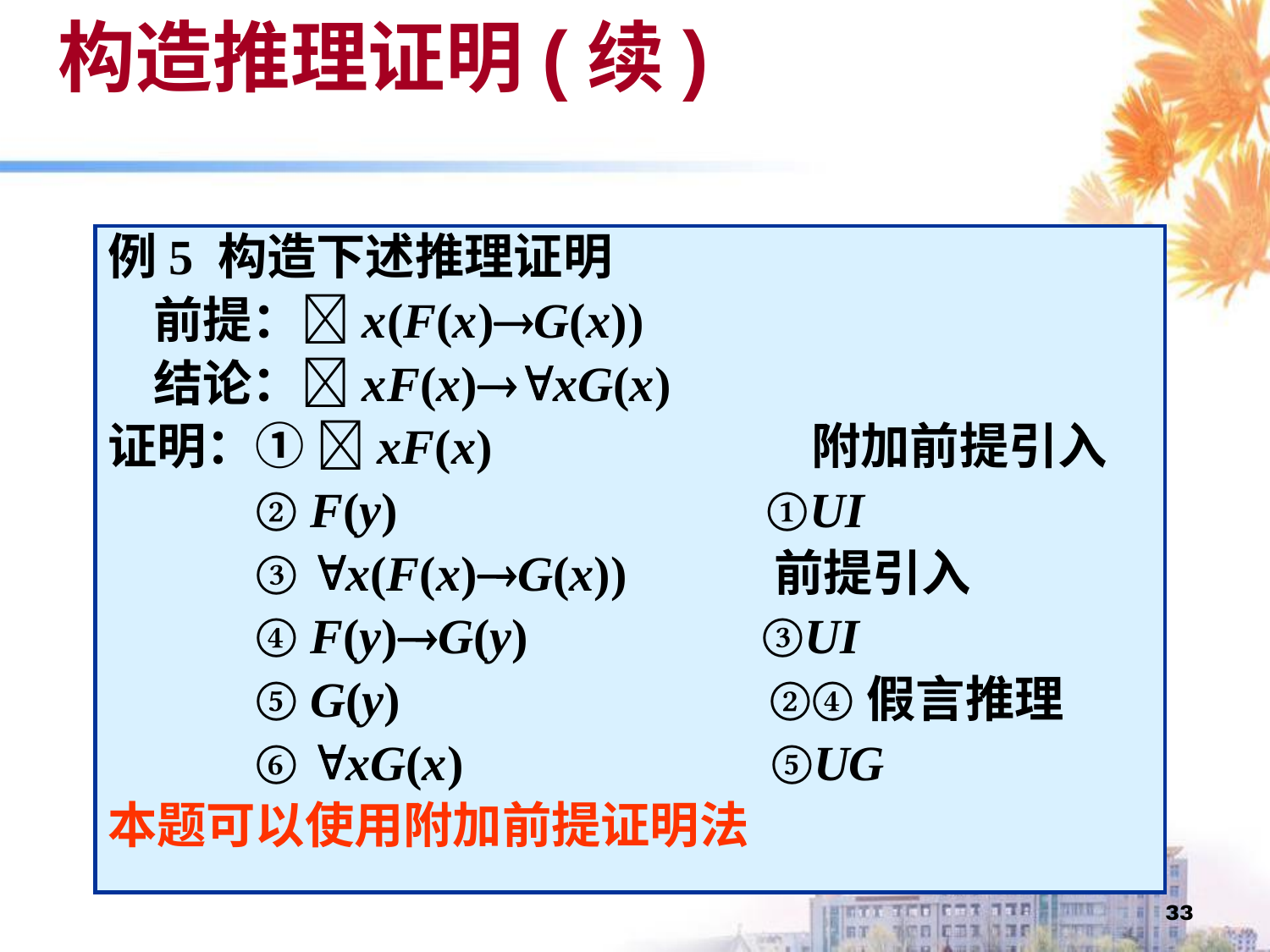

# 构造推理证明(续)
例5 构造下述推理证明
   前提：∀x(F(x)→G(x))
   结论：∀xF(x)→∀xG(x)
证明：① ∀xF(x)                         附加前提引入
            ② F(y)                              ①UI
            ③ ∀x(F(x)→G(x))           前提引入
            ④ F(y)→G(y)                   ③UI
            ⑤ G(y)                              ②④假言推理
            ⑥ ∀xG(x)                         ⑤UG
本题可以使用附加前提证明法
33